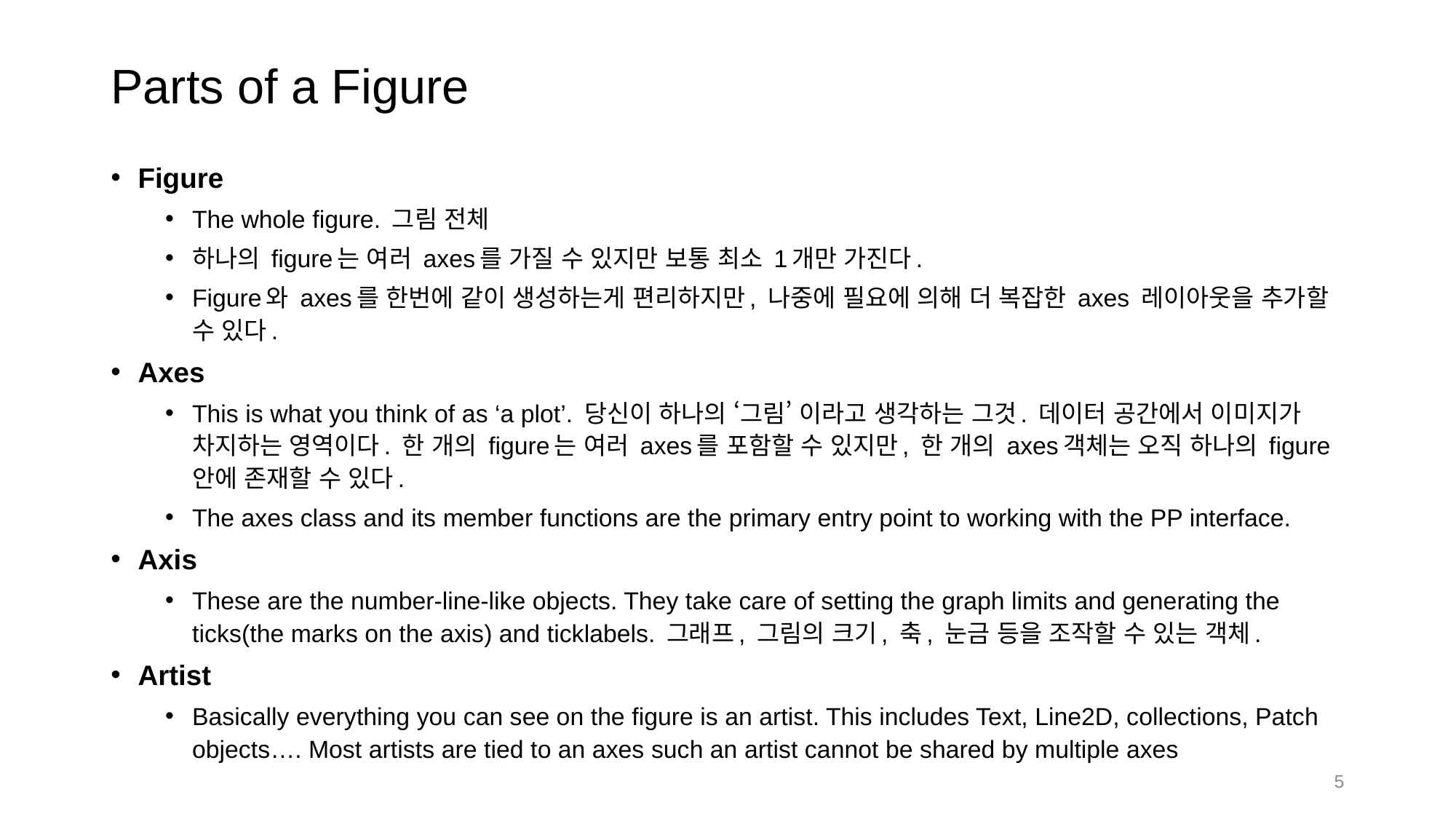

# Parts of a Figure
Figure
The whole figure. 그림 전체
하나의 figure는 여러 axes를 가질 수 있지만 보통 최소 1개만 가진다.
Figure와 axes를 한번에 같이 생성하는게 편리하지만, 나중에 필요에 의해 더 복잡한 axes 레이아웃을 추가할 수 있다.
Axes
This is what you think of as ‘a plot’. 당신이 하나의 ‘그림’ 이라고 생각하는 그것. 데이터 공간에서 이미지가 차지하는 영역이다. 한 개의 figure는 여러 axes를 포함할 수 있지만, 한 개의 axes객체는 오직 하나의 figure 안에 존재할 수 있다.
The axes class and its member functions are the primary entry point to working with the PP interface.
Axis
These are the number-line-like objects. They take care of setting the graph limits and generating the ticks(the marks on the axis) and ticklabels. 그래프, 그림의 크기, 축, 눈금 등을 조작할 수 있는 객체.
Artist
Basically everything you can see on the figure is an artist. This includes Text, Line2D, collections, Patch objects…. Most artists are tied to an axes such an artist cannot be shared by multiple axes
5